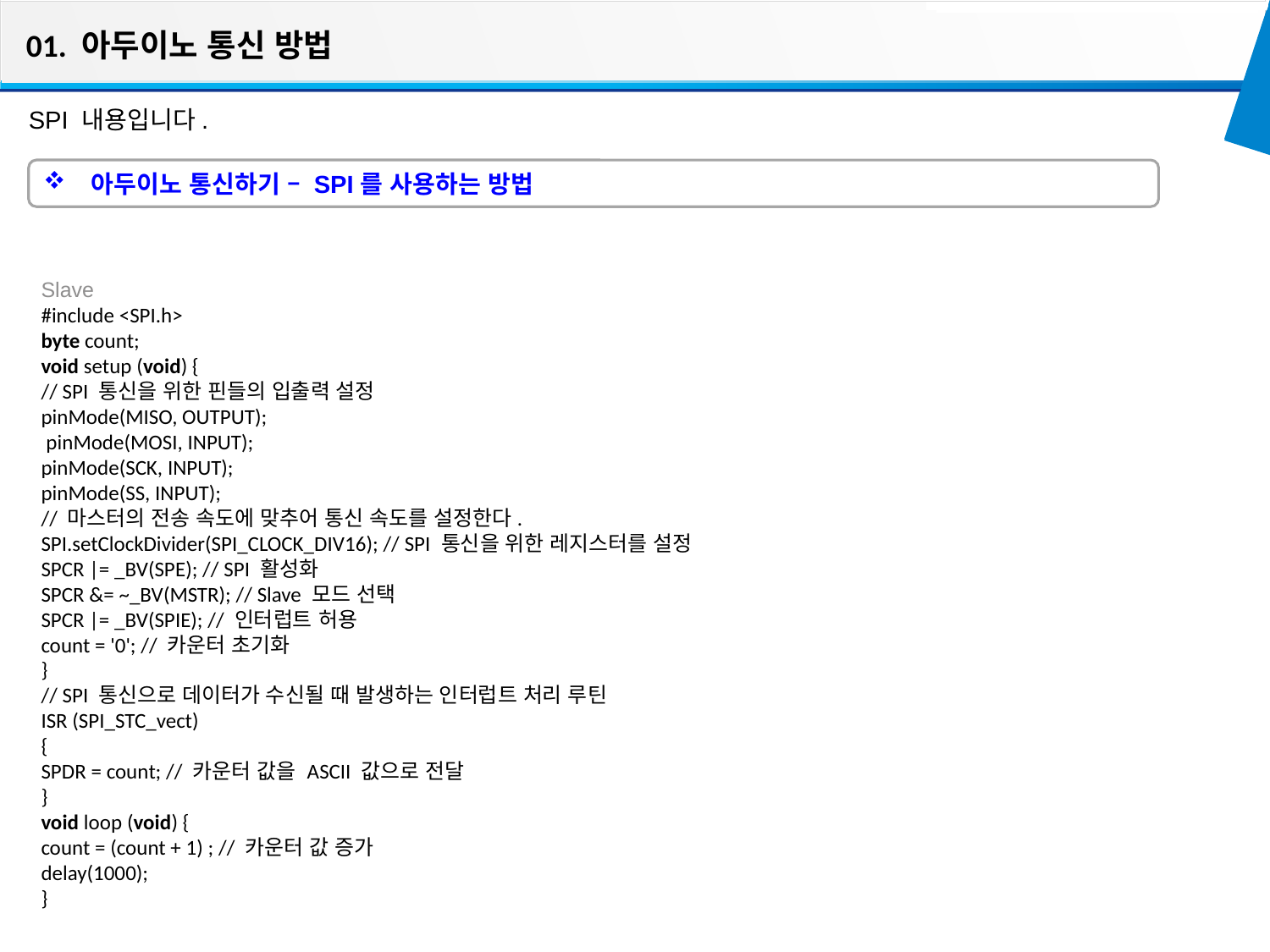

01. 아두이노 통신 방법

SPI 내용입니다.
아두이노 통신하기 – SPI를 사용하는 방법
Slave
#include <SPI.h>
byte count;
void setup (void) {
// SPI 통신을 위한 핀들의 입출력 설정
pinMode(MISO, OUTPUT);
 pinMode(MOSI, INPUT);
pinMode(SCK, INPUT);
pinMode(SS, INPUT);
// 마스터의 전송 속도에 맞추어 통신 속도를 설정한다.
SPI.setClockDivider(SPI_CLOCK_DIV16); // SPI 통신을 위한 레지스터를 설정
SPCR |= _BV(SPE); // SPI 활성화
SPCR &= ~_BV(MSTR); // Slave 모드 선택
SPCR |= _BV(SPIE); // 인터럽트 허용
count = '0'; // 카운터 초기화
}
// SPI 통신으로 데이터가 수신될 때 발생하는 인터럽트 처리 루틴
ISR (SPI_STC_vect)
{
SPDR = count; // 카운터 값을 ASCII 값으로 전달
}
void loop (void) {
count = (count + 1) ; // 카운터 값 증가
delay(1000);
}